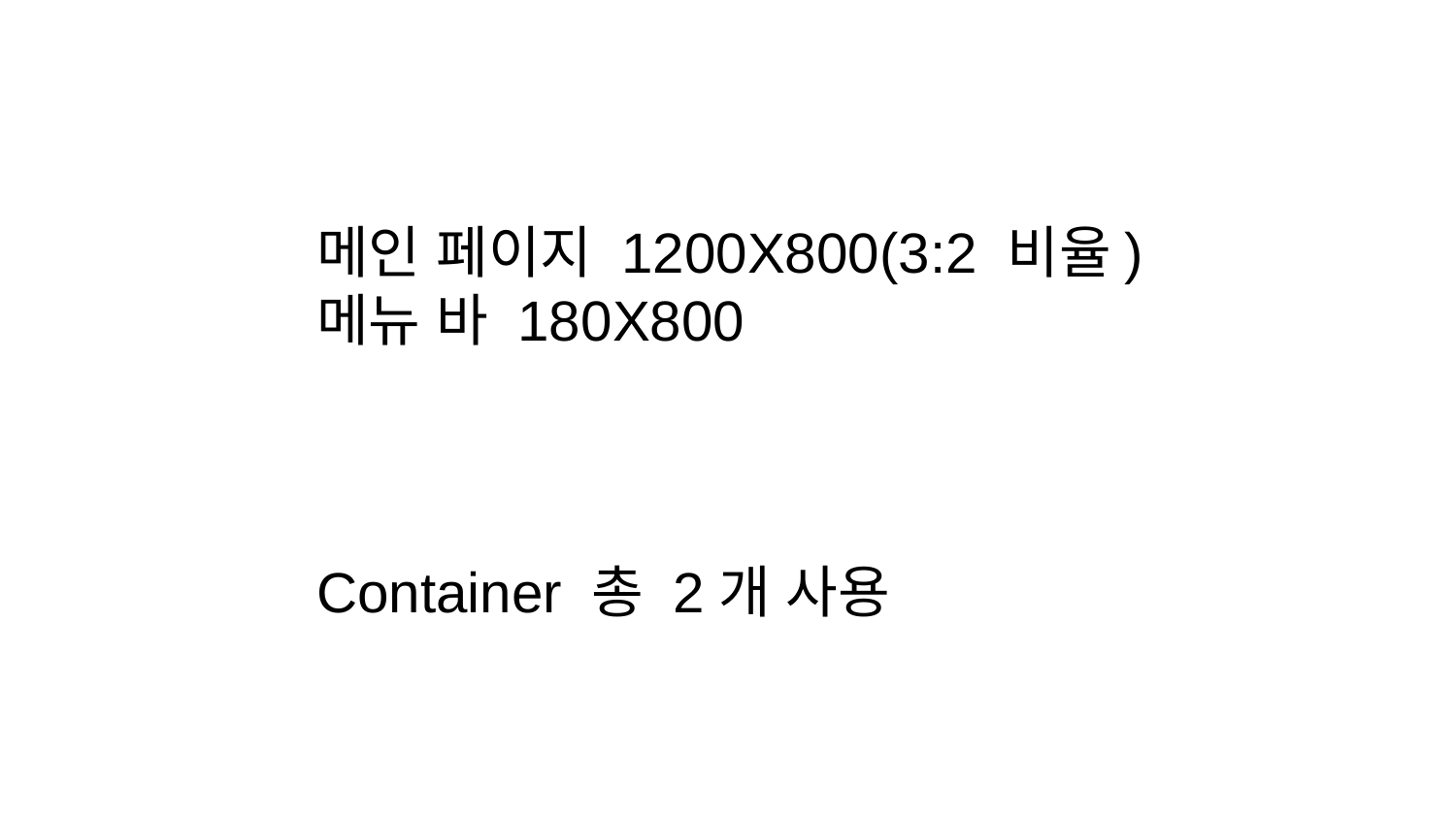

# 메인 페이지 1200X800(3:2 비율)
메뉴 바 180X800

Container 총 2개 사용